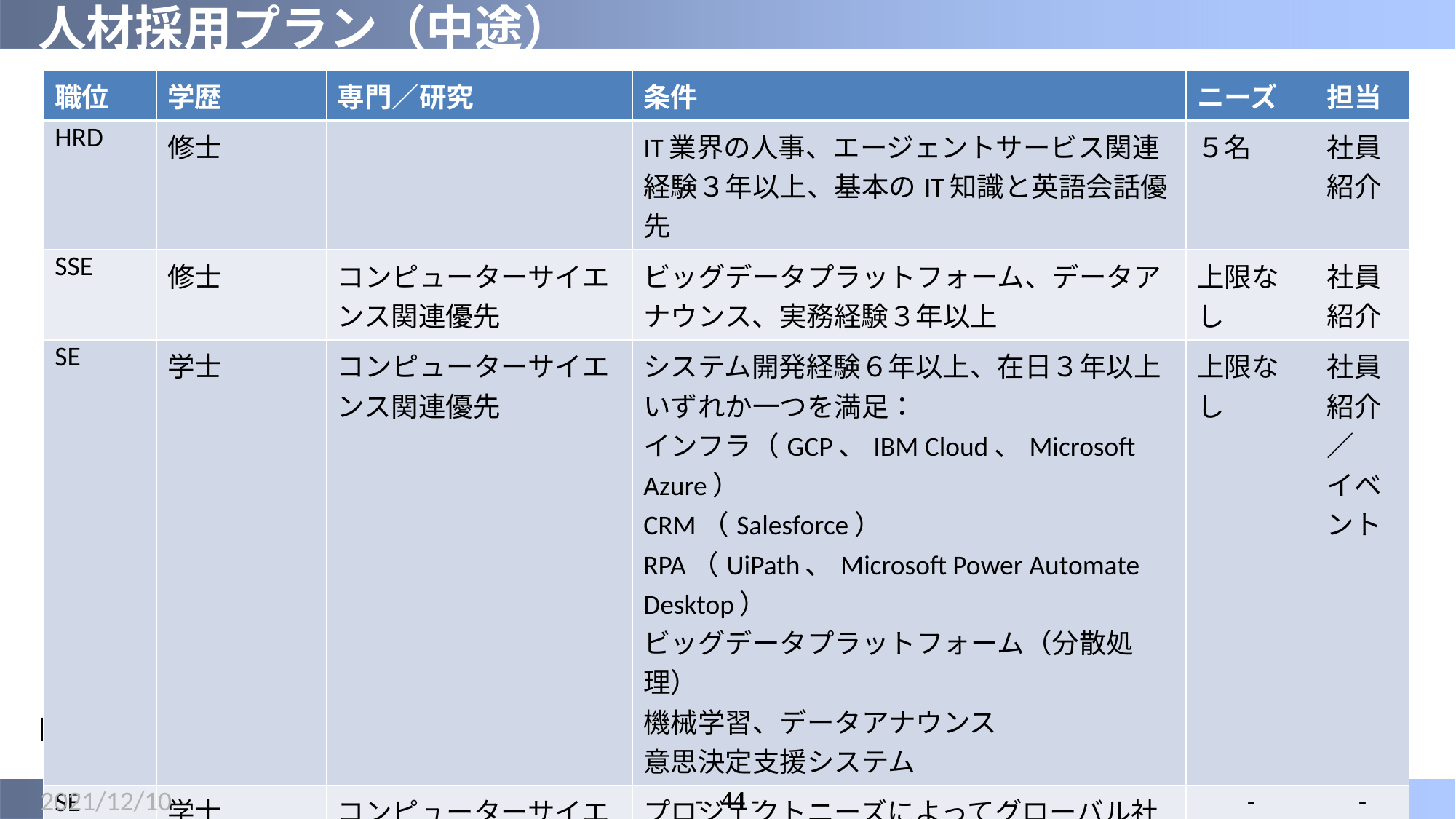

# 人材採用プラン（中途）
| 職位 | 学歴 | 専門／研究 | 条件 | ニーズ | 担当 |
| --- | --- | --- | --- | --- | --- |
| HRD | 修士 |  | IT業界の人事、エージェントサービス関連経験３年以上、基本のIT知識と英語会話優先 | ５名 | 社員紹介 |
| SSE | 修士 | コンピューターサイエンス関連優先 | ビッグデータプラットフォーム、データアナウンス、実務経験３年以上 | 上限なし | 社員紹介 |
| SE | 学士 | コンピューターサイエンス関連優先 | システム開発経験６年以上、在日３年以上 いずれか一つを満足： インフラ（GCP、IBM Cloud、Microsoft Azure） CRM（Salesforce） RPA（UiPath、Microsoft Power Automate Desktop） ビッグデータプラットフォーム（分散処理） 機械学習、データアナウンス 意思決定支援システム | 上限なし | 社員紹介／ イベント |
| SE | 学士 | コンピューターサイエンス関連優先 | プロジェクトニーズによってグローバル社内転職、リーダー経験＆N１優先、英語会話優先 | - | - |
HRD：人材開発＆紹介
2021/12/10
-	44 -